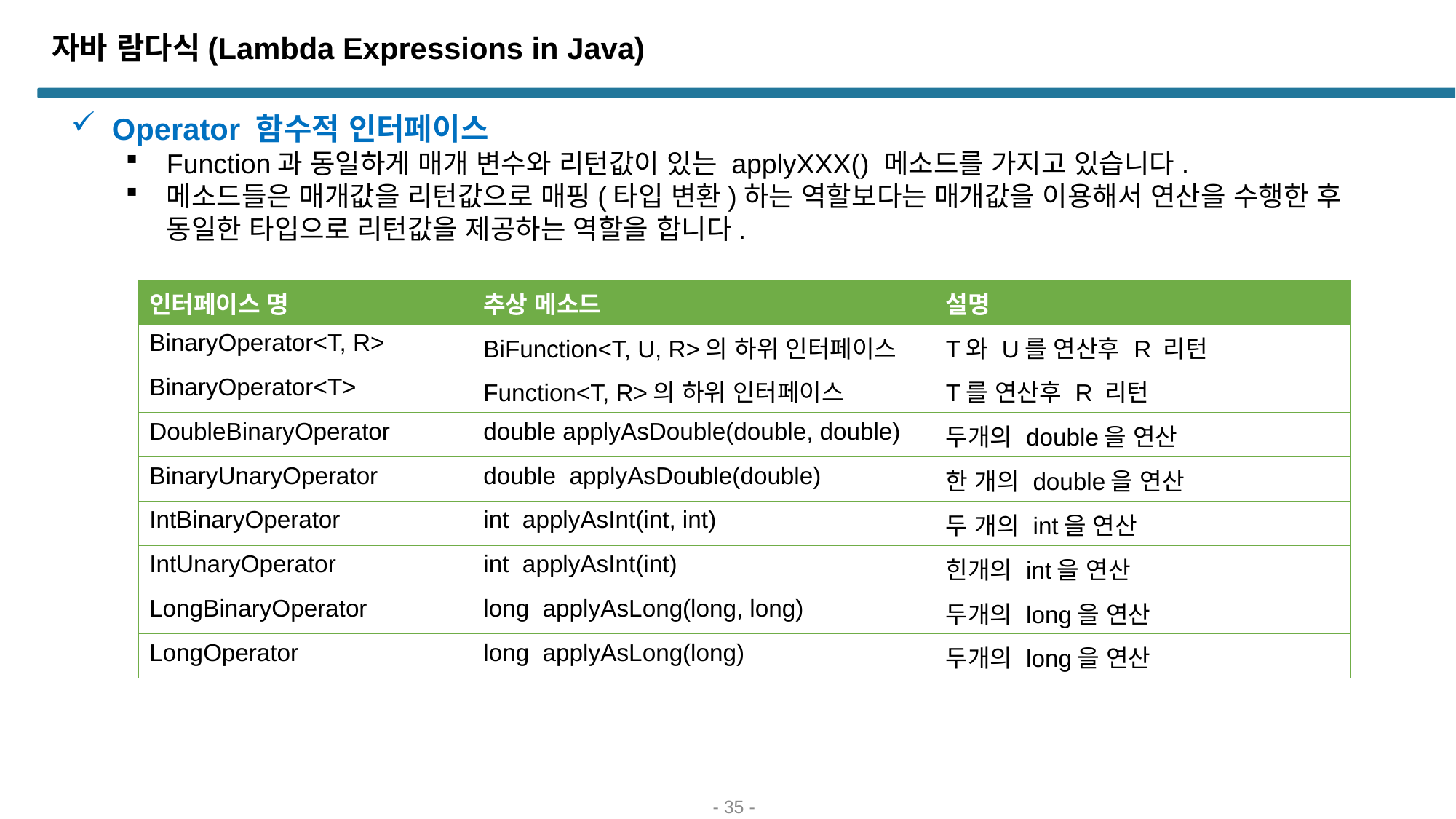

# 자바 람다식(Lambda Expressions in Java)
Operator 함수적 인터페이스
Function과 동일하게 매개 변수와 리턴값이 있는 applyXXX() 메소드를 가지고 있습니다.
메소드들은 매개값을 리턴값으로 매핑(타입 변환)하는 역할보다는 매개값을 이용해서 연산을 수행한 후 동일한 타입으로 리턴값을 제공하는 역할을 합니다.
| 인터페이스 명 | 추상 메소드 | 설명 |
| --- | --- | --- |
| BinaryOperator<T, R> | BiFunction<T, U, R>의 하위 인터페이스 | T와 U를 연산후 R 리턴 |
| BinaryOperator<T> | Function<T, R>의 하위 인터페이스 | T를 연산후 R 리턴 |
| DoubleBinaryOperator | double applyAsDouble(double, double) | 두개의 double을 연산 |
| BinaryUnaryOperator | double applyAsDouble(double) | 한 개의 double을 연산 |
| IntBinaryOperator | int applyAsInt(int, int) | 두 개의 int을 연산 |
| IntUnaryOperator | int applyAsInt(int) | 힌개의 int을 연산 |
| LongBinaryOperator | long applyAsLong(long, long) | 두개의 long을 연산 |
| LongOperator | long applyAsLong(long) | 두개의 long을 연산 |
- 35 -